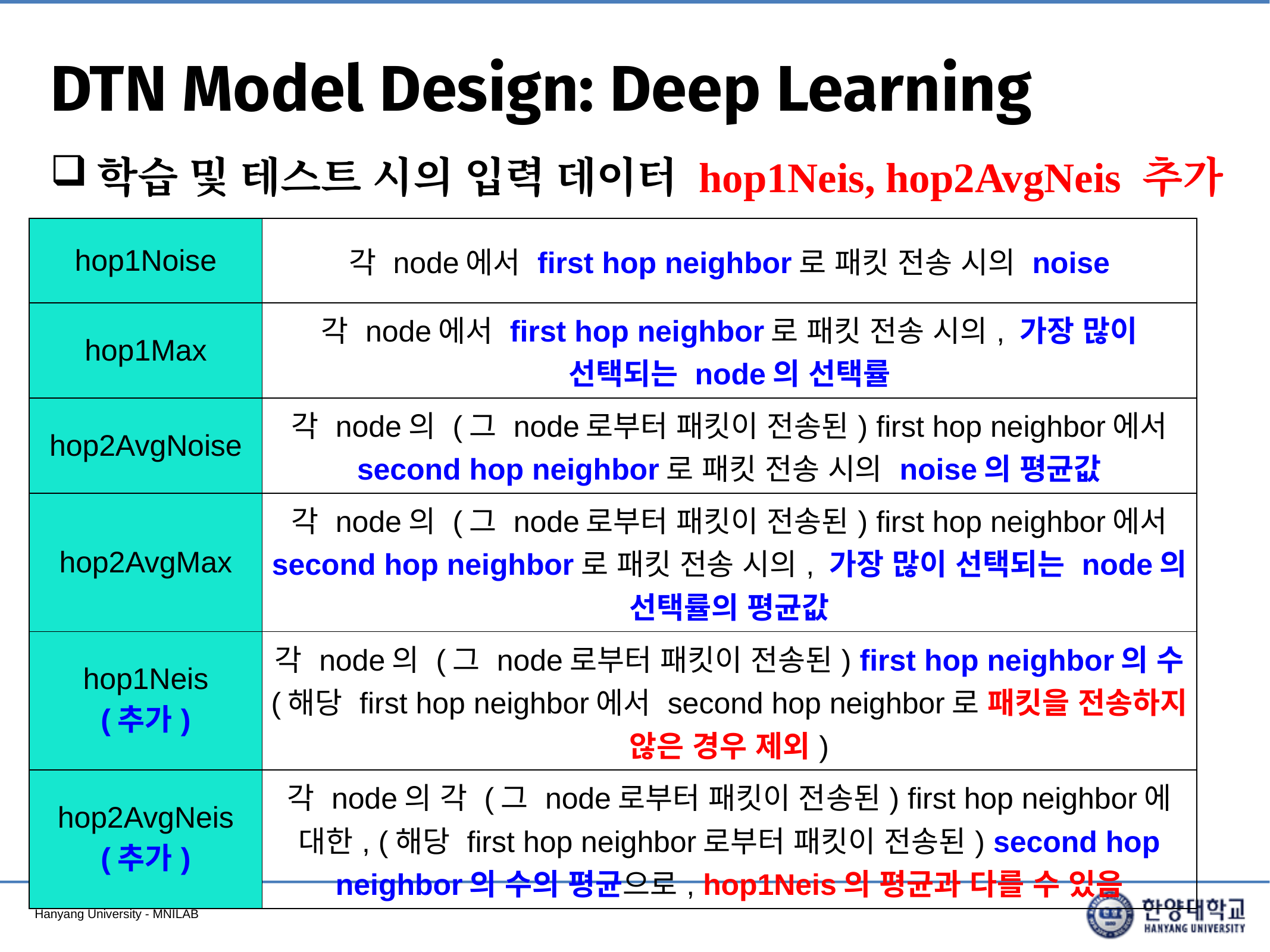

# DTN Model Design: Deep Learning
학습 및 테스트 시의 입력 데이터 hop1Neis, hop2AvgNeis 추가
| hop1Noise | 각 node에서 first hop neighbor로 패킷 전송 시의 noise |
| --- | --- |
| hop1Max | 각 node에서 first hop neighbor로 패킷 전송 시의, 가장 많이 선택되는 node의 선택률 |
| hop2AvgNoise | 각 node의 (그 node로부터 패킷이 전송된) first hop neighbor에서 second hop neighbor로 패킷 전송 시의 noise의 평균값 |
| hop2AvgMax | 각 node의 (그 node로부터 패킷이 전송된) first hop neighbor에서 second hop neighbor로 패킷 전송 시의, 가장 많이 선택되는 node의 선택률의 평균값 |
| hop1Neis (추가) | 각 node의 (그 node로부터 패킷이 전송된) first hop neighbor의 수 (해당 first hop neighbor에서 second hop neighbor로 패킷을 전송하지 않은 경우 제외) |
| hop2AvgNeis (추가) | 각 node의 각 (그 node로부터 패킷이 전송된) first hop neighbor에 대한, (해당 first hop neighbor로부터 패킷이 전송된) second hop neighbor의 수의 평균으로, hop1Neis의 평균과 다를 수 있음 |